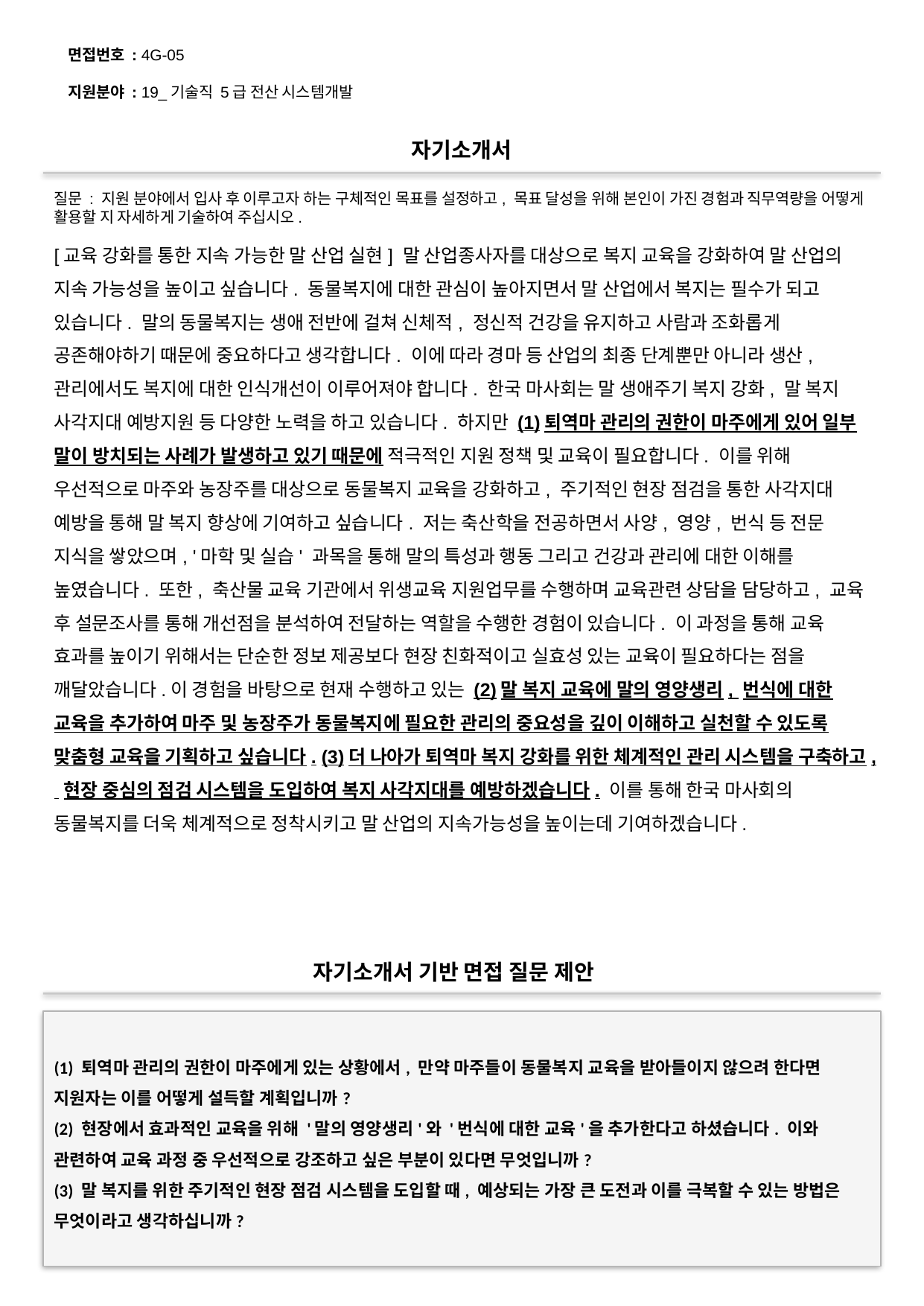

면접번호 : 4G-05

지원분야 : 19_기술직 5급 전산 시스템개발
#

자기소개서

질문 : 지원 분야에서 입사 후 이루고자 하는 구체적인 목표를 설정하고, 목표 달성을 위해 본인이 가진 경험과 직무역량을 어떻게 활용할 지 자세하게 기술하여 주십시오.

[교육 강화를 통한 지속 가능한 말 산업 실현] 말 산업종사자를 대상으로 복지 교육을 강화하여 말 산업의 지속 가능성을 높이고 싶습니다. 동물복지에 대한 관심이 높아지면서 말 산업에서 복지는 필수가 되고 있습니다. 말의 동물복지는 생애 전반에 걸쳐 신체적, 정신적 건강을 유지하고 사람과 조화롭게 공존해야하기 때문에 중요하다고 생각합니다. 이에 따라 경마 등 산업의 최종 단계뿐만 아니라 생산, 관리에서도 복지에 대한 인식개선이 이루어져야 합니다. 한국 마사회는 말 생애주기 복지 강화, 말 복지 사각지대 예방지원 등 다양한 노력을 하고 있습니다. 하지만 (1)퇴역마 관리의 권한이 마주에게 있어 일부 말이 방치되는 사례가 발생하고 있기 때문에 적극적인 지원 정책 및 교육이 필요합니다. 이를 위해 우선적으로 마주와 농장주를 대상으로 동물복지 교육을 강화하고, 주기적인 현장 점검을 통한 사각지대 예방을 통해 말 복지 향상에 기여하고 싶습니다. 저는 축산학을 전공하면서 사양, 영양, 번식 등 전문 지식을 쌓았으며, '마학 및 실습' 과목을 통해 말의 특성과 행동 그리고 건강과 관리에 대한 이해를 높였습니다. 또한, 축산물 교육 기관에서 위생교육 지원업무를 수행하며 교육관련 상담을 담당하고, 교육 후 설문조사를 통해 개선점을 분석하여 전달하는 역할을 수행한 경험이 있습니다. 이 과정을 통해 교육 효과를 높이기 위해서는 단순한 정보 제공보다 현장 친화적이고 실효성 있는 교육이 필요하다는 점을 깨달았습니다.이 경험을 바탕으로 현재 수행하고 있는 (2)말 복지 교육에 말의 영양생리, 번식에 대한 교육을 추가하여 마주 및 농장주가 동물복지에 필요한 관리의 중요성을 깊이 이해하고 실천할 수 있도록 맞춤형 교육을 기획하고 싶습니다. (3)더 나아가 퇴역마 복지 강화를 위한 체계적인 관리 시스템을 구축하고, 현장 중심의 점검 시스템을 도입하여 복지 사각지대를 예방하겠습니다. 이를 통해 한국 마사회의 동물복지를 더욱 체계적으로 정착시키고 말 산업의 지속가능성을 높이는데 기여하겠습니다.

자기소개서 기반 면접 질문 제안

(1) 퇴역마 관리의 권한이 마주에게 있는 상황에서, 만약 마주들이 동물복지 교육을 받아들이지 않으려 한다면 지원자는 이를 어떻게 설득할 계획입니까?
(2) 현장에서 효과적인 교육을 위해 '말의 영양생리'와 '번식에 대한 교육'을 추가한다고 하셨습니다. 이와 관련하여 교육 과정 중 우선적으로 강조하고 싶은 부분이 있다면 무엇입니까?
(3) 말 복지를 위한 주기적인 현장 점검 시스템을 도입할 때, 예상되는 가장 큰 도전과 이를 극복할 수 있는 방법은 무엇이라고 생각하십니까?